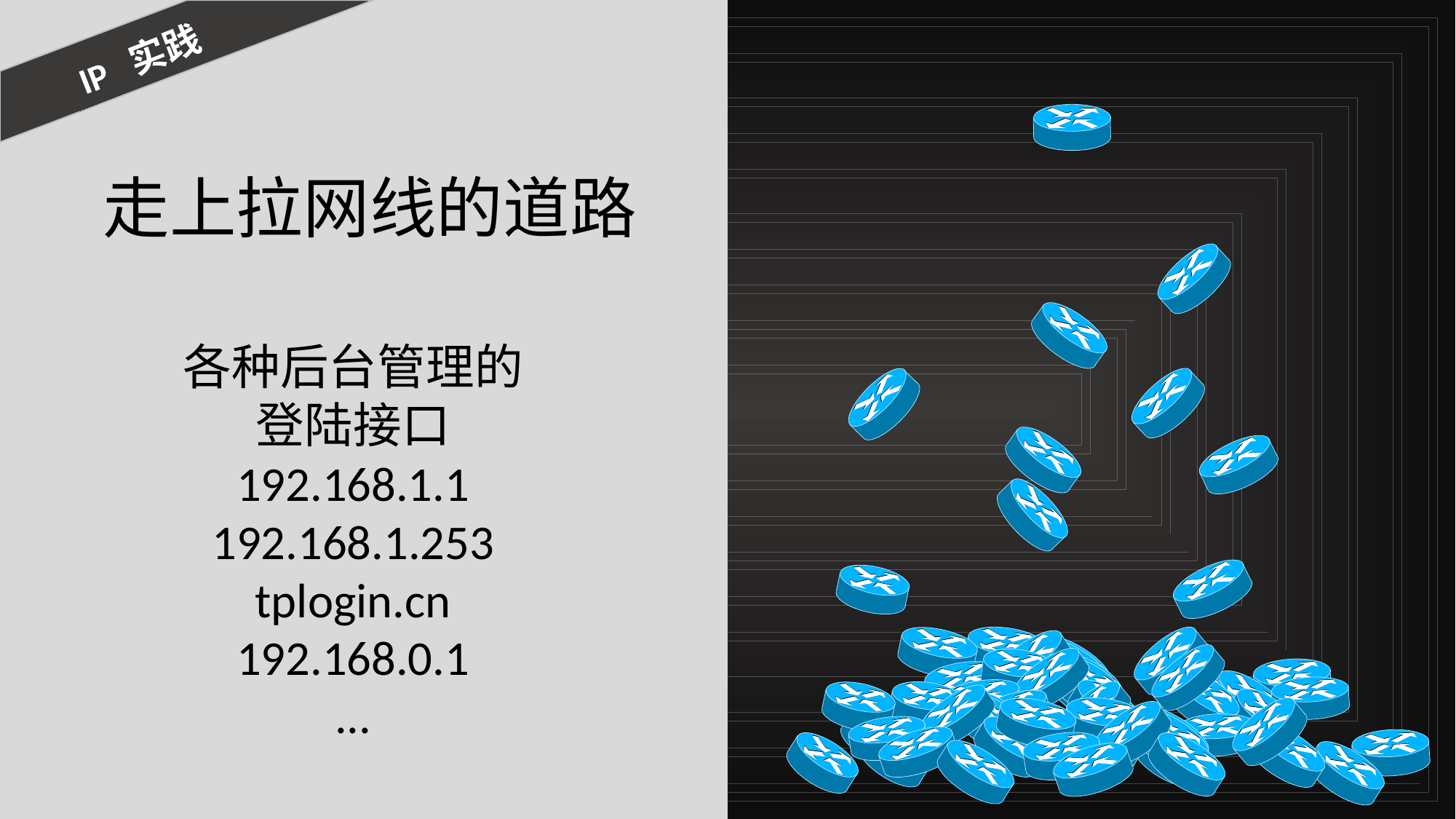

IP  实践

走上拉网线的道路

各种后台管理的登陆接口
192.168.1.1
192.168.1.253
tplogin.cn
192.168.0.1
...